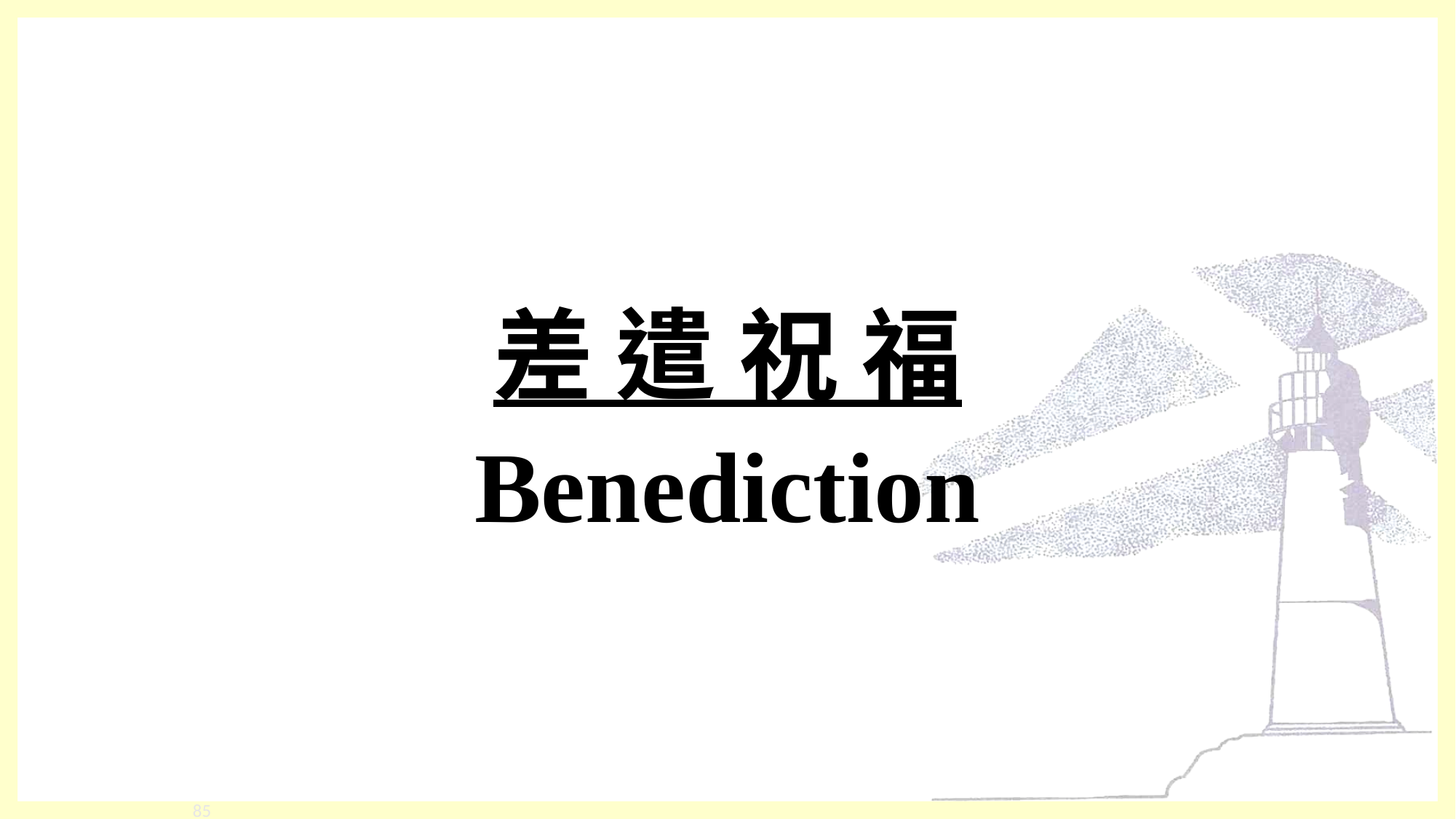

# 差 遣 祝 福
Benediction
85